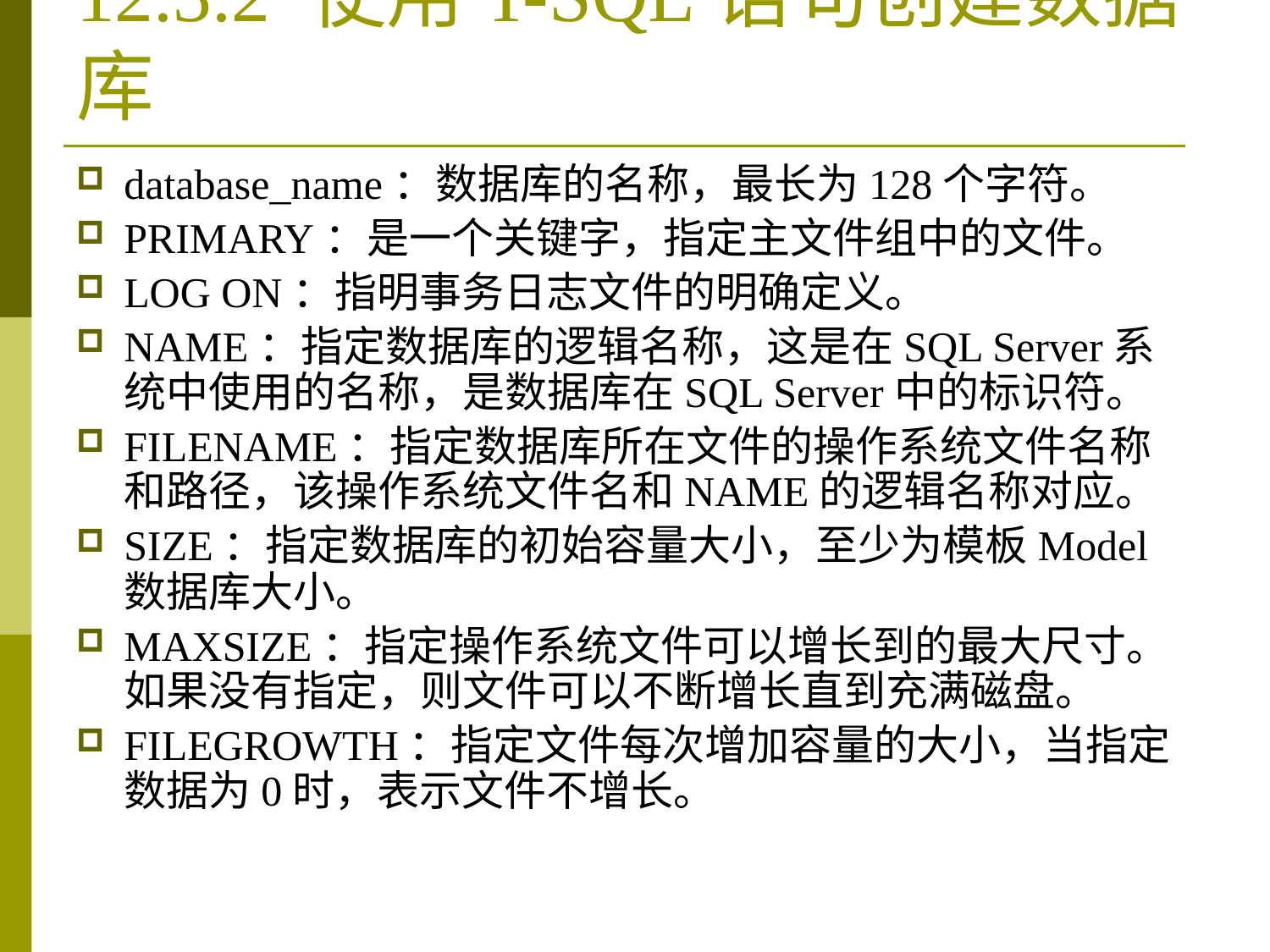

# 12.3.2 使用T-SQL语句创建数据库
database_name：数据库的名称，最长为128个字符。
PRIMARY：是一个关键字，指定主文件组中的文件。
LOG ON：指明事务日志文件的明确定义。
NAME：指定数据库的逻辑名称，这是在SQL Server系统中使用的名称，是数据库在SQL Server中的标识符。
FILENAME：指定数据库所在文件的操作系统文件名称和路径，该操作系统文件名和NAME的逻辑名称对应。
SIZE：指定数据库的初始容量大小，至少为模板Model数据库大小。
MAXSIZE：指定操作系统文件可以增长到的最大尺寸。如果没有指定，则文件可以不断增长直到充满磁盘。
FILEGROWTH：指定文件每次增加容量的大小，当指定数据为0时，表示文件不增长。